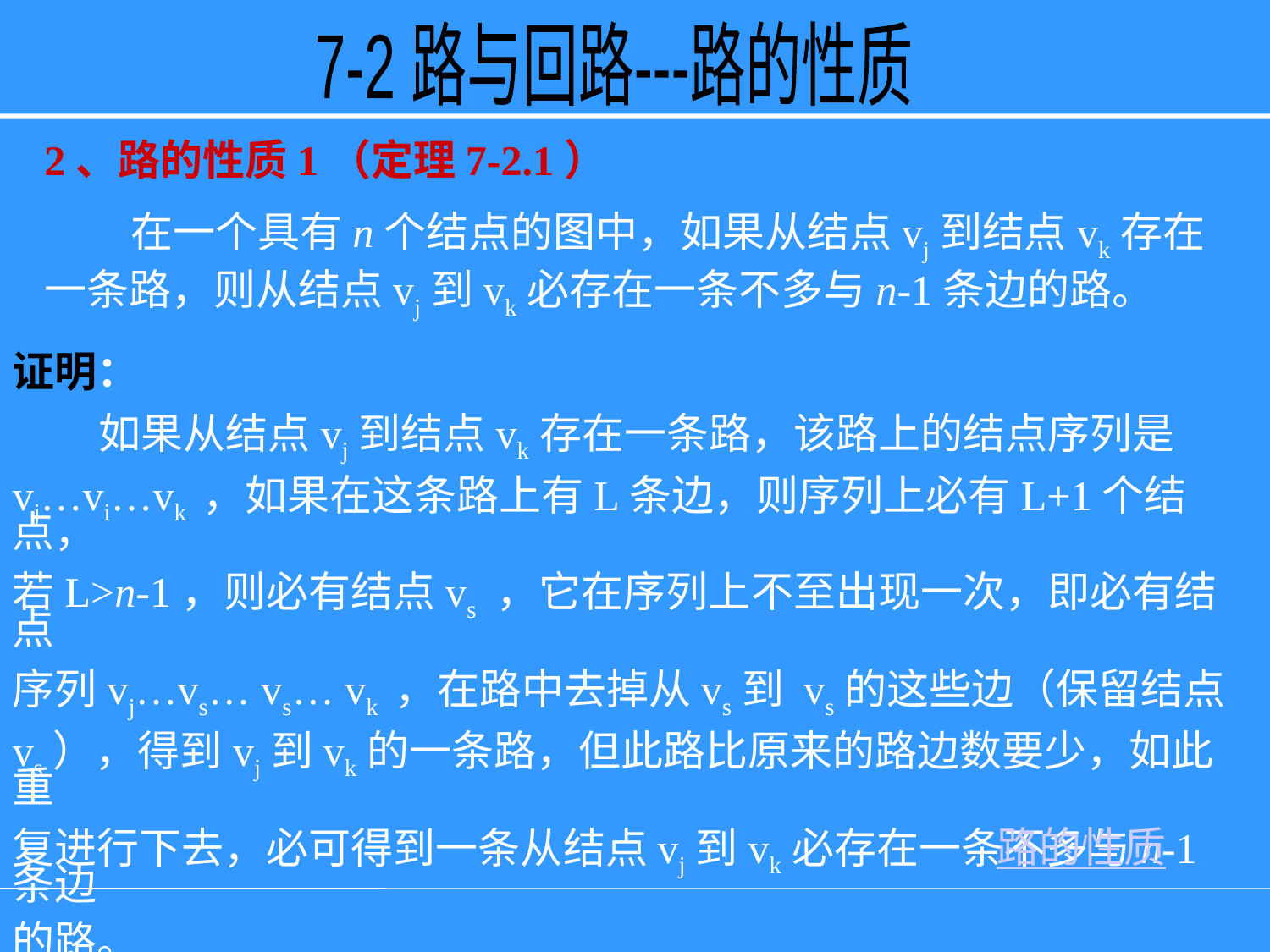

7-2 路与回路---路的性质

2、路的性质1（定理7-2.1）
        在一个具有n个结点的图中，如果从结点vj到结点vk存在一条路，则从结点vj到vk必存在一条不多与n-1条边的路。
证明：
        如果从结点vj到结点vk存在一条路，该路上的结点序列是
vj…vi…vk ，如果在这条路上有L条边，则序列上必有L+1个结点，
若L>n-1，则必有结点vs ，它在序列上不至出现一次，即必有结点
序列vj…vs… vs… vk ，在路中去掉从vs到 vs的这些边（保留结点
vs），得到vj到vk的一条路，但此路比原来的路边数要少，如此重
复进行下去，必可得到一条从结点vj到vk必存在一条不多与n-1条边
的路。
路的性质